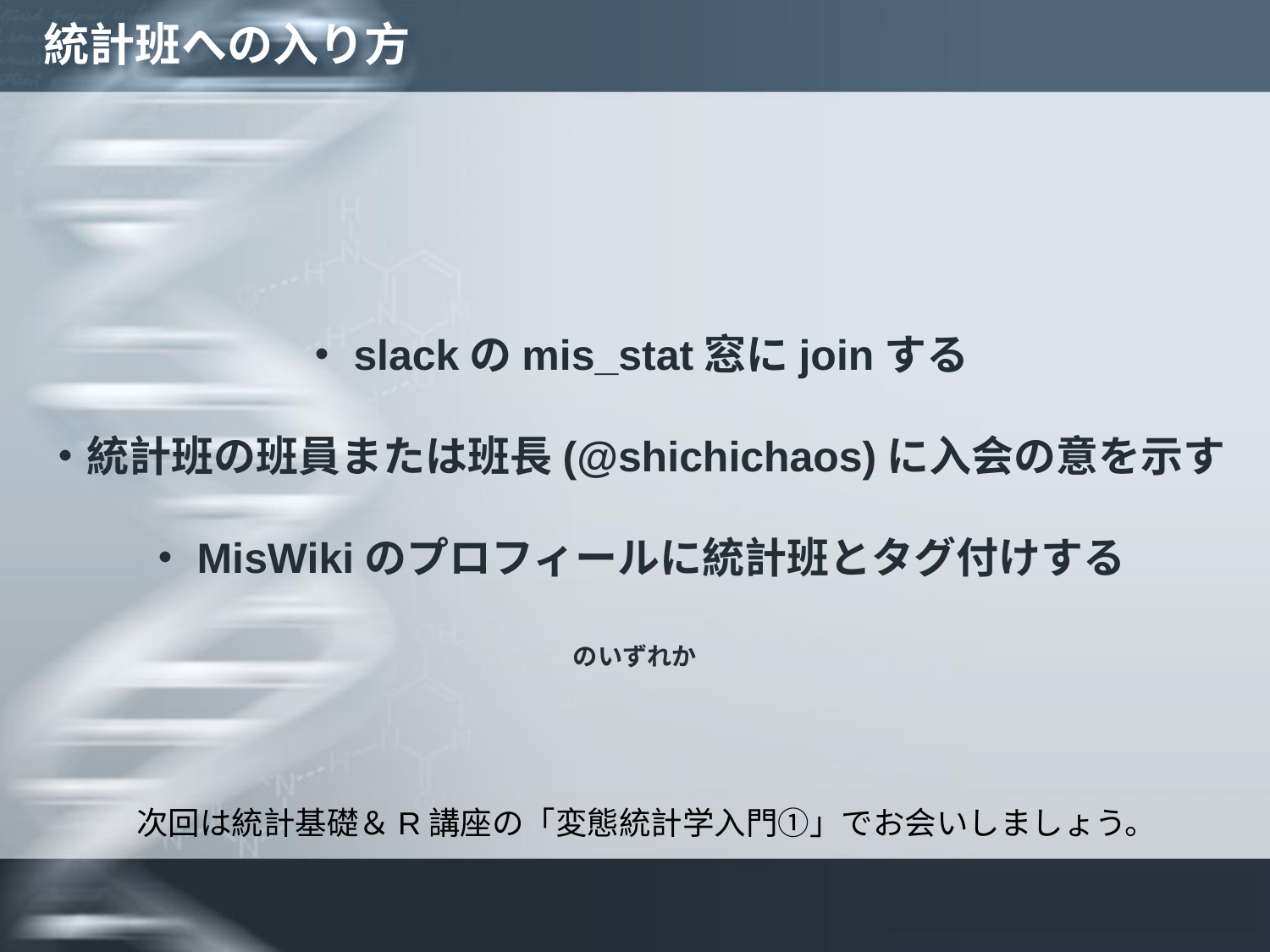

# 統計班への入り方
・slackのmis_stat窓にjoinする

・統計班の班員または班長(@shichichaos)に入会の意を示す

・MisWikiのプロフィールに統計班とタグ付けする

のいずれか

次回は統計基礎＆R講座の「変態統計学入門①」でお会いしましょう。